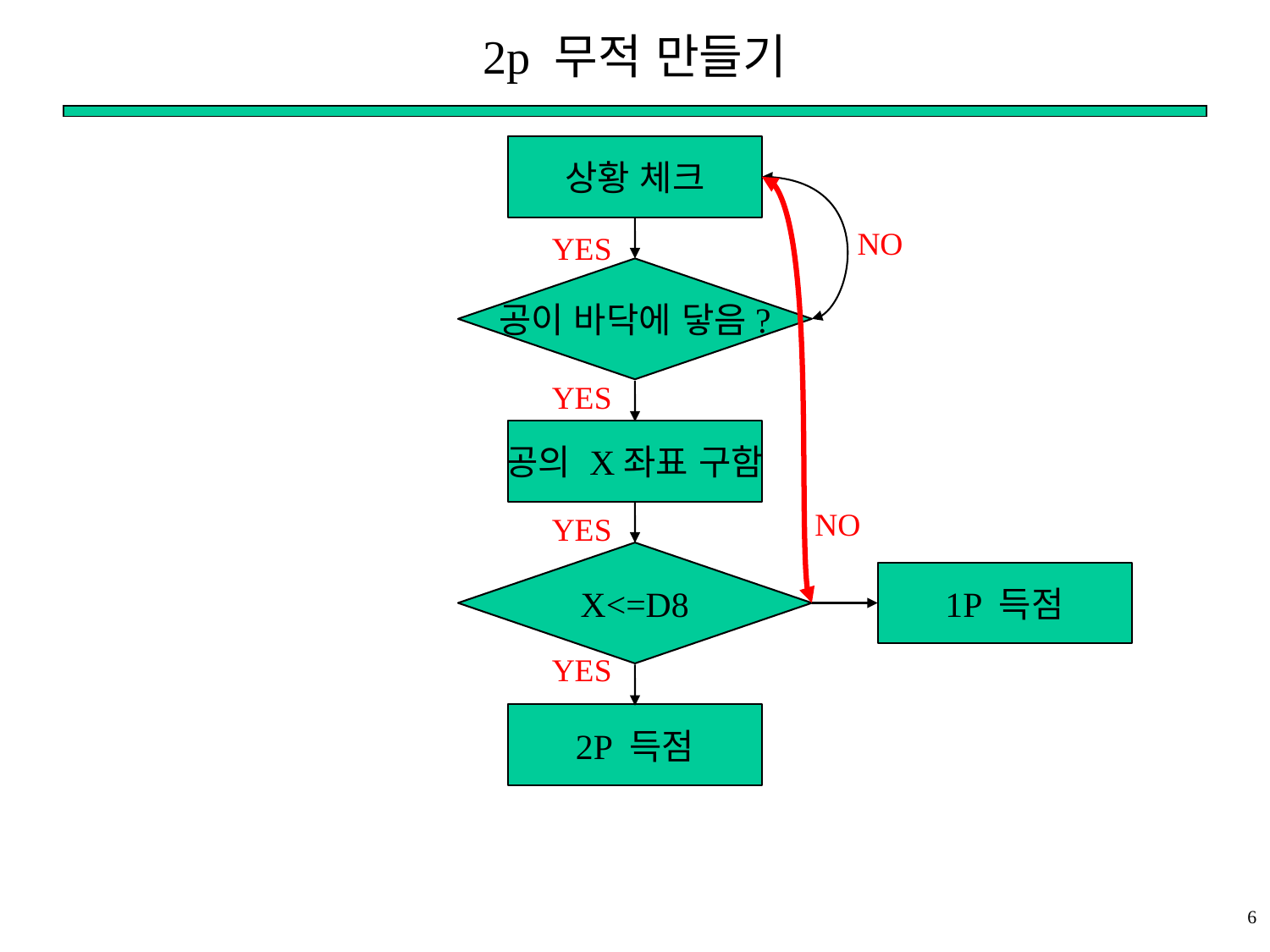

# 2p 무적 만들기
상황 체크
NO
YES
공이 바닥에 닿음?
YES
공의 X좌표 구함
NO
YES
X<=D8
1P 득점
YES
2P 득점
6